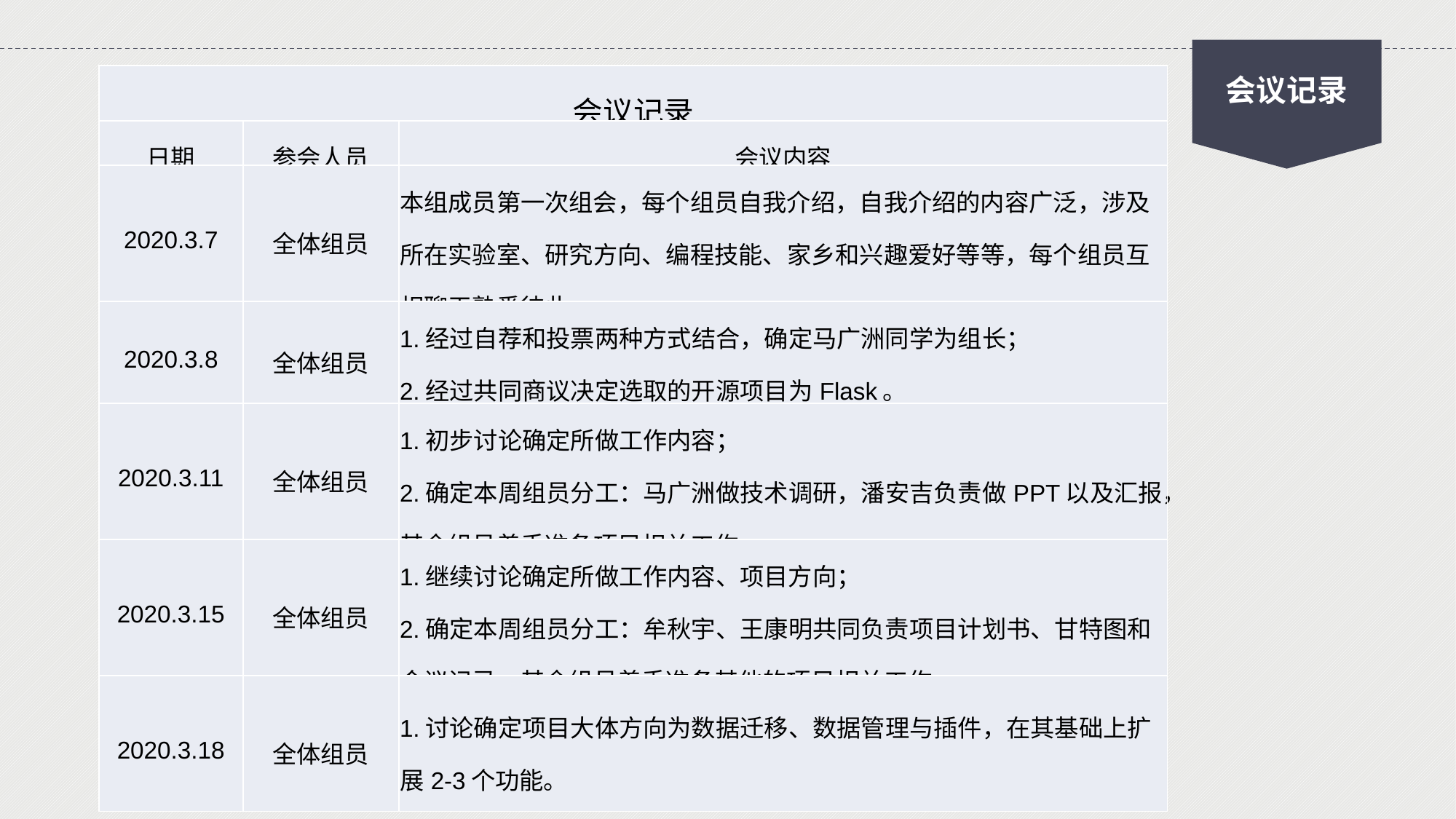

| 会议记录 |  |  |
| --- | --- | --- |
| 日期 | 参会人员 | 会议内容 |
| 2020.3.7 | 全体组员 | 本组成员第一次组会，每个组员自我介绍，自我介绍的内容广泛，涉及所在实验室、研究方向、编程技能、家乡和兴趣爱好等等，每个组员互相聊天熟悉彼此。 |
| 2020.3.8 | 全体组员 | 1.经过自荐和投票两种方式结合，确定马广洲同学为组长； 2.经过共同商议决定选取的开源项目为Flask。 |
| 2020.3.11 | 全体组员 | 1.初步讨论确定所做工作内容； 2.确定本周组员分工：马广洲做技术调研，潘安吉负责做PPT以及汇报，其余组员着手准备项目相关工作。 |
| 2020.3.15 | 全体组员 | 1.继续讨论确定所做工作内容、项目方向； 2.确定本周组员分工：牟秋宇、王康明共同负责项目计划书、甘特图和会议记录，其余组员着手准备其他的项目相关工作。 |
| 2020.3.18 | 全体组员 | 1.讨论确定项目大体方向为数据迁移、数据管理与插件，在其基础上扩展2-3个功能。 |
会议记录